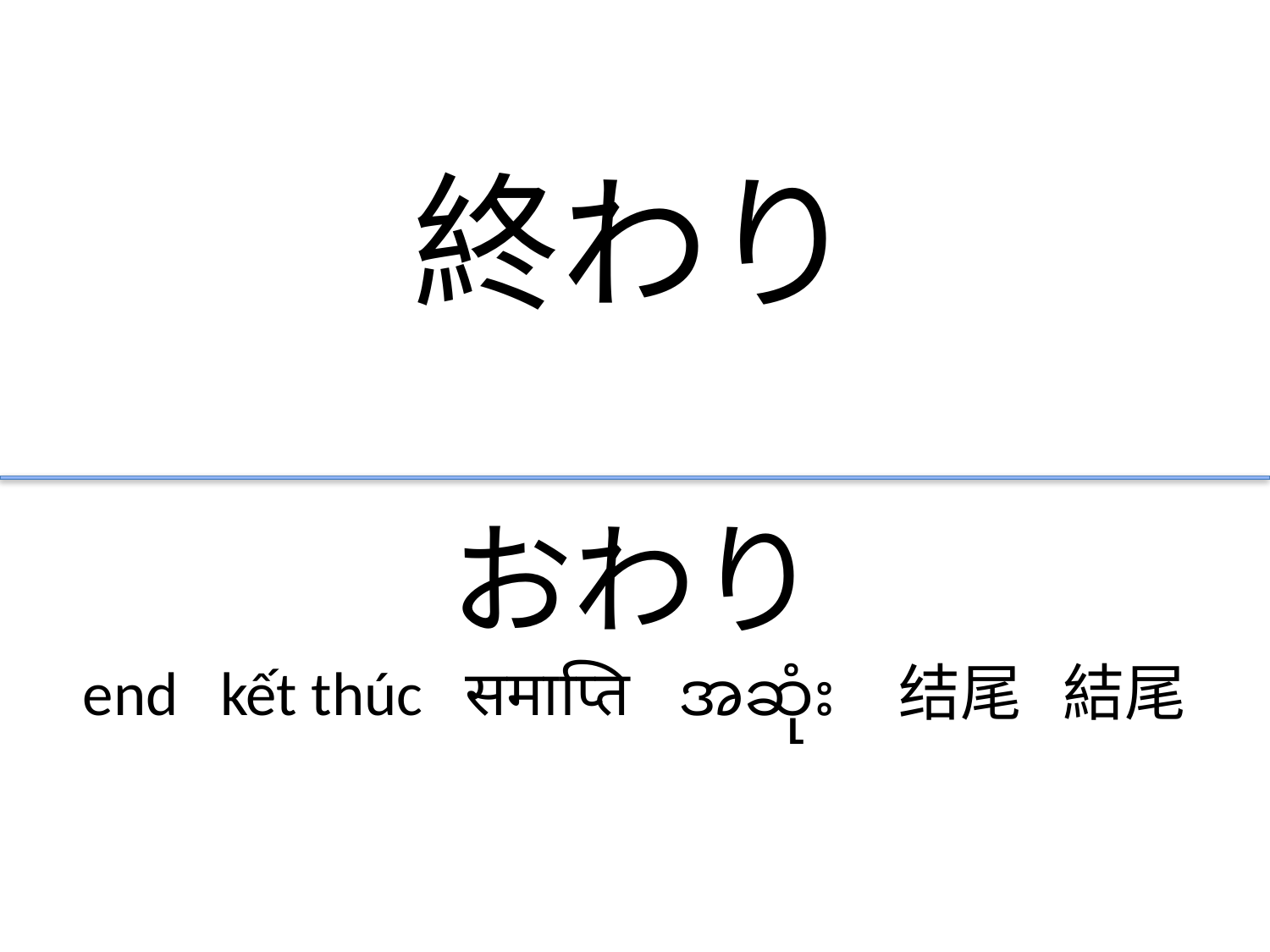

終わり

おわり
end   kết thúc   समाप्ति   အဆုံး   结尾   結尾